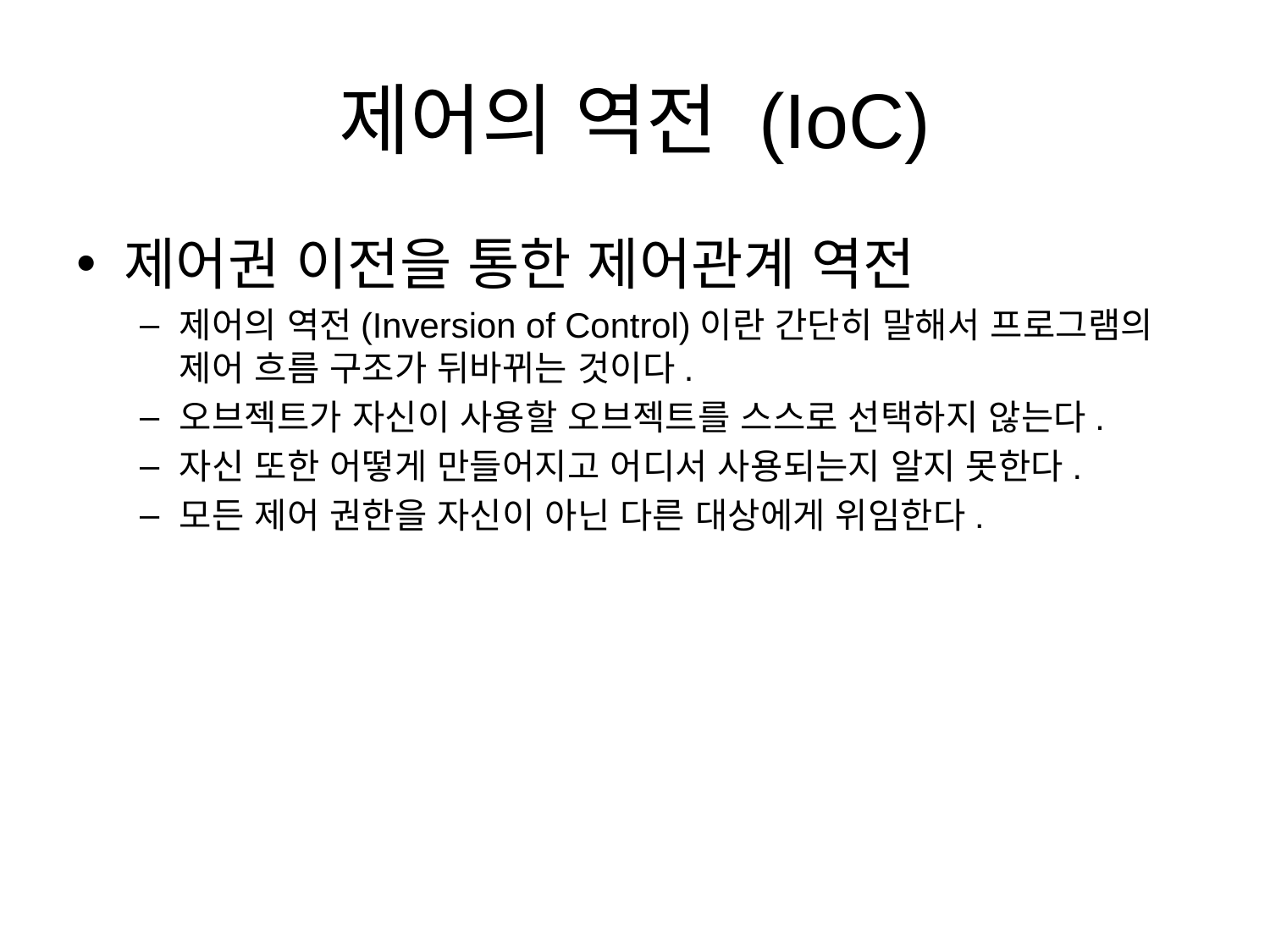

# 제어의 역전 (IoC)
제어권 이전을 통한 제어관계 역전
제어의 역전(Inversion of Control)이란 간단히 말해서 프로그램의 제어 흐름 구조가 뒤바뀌는 것이다.
오브젝트가 자신이 사용할 오브젝트를 스스로 선택하지 않는다.
자신 또한 어떻게 만들어지고 어디서 사용되는지 알지 못한다.
모든 제어 권한을 자신이 아닌 다른 대상에게 위임한다.